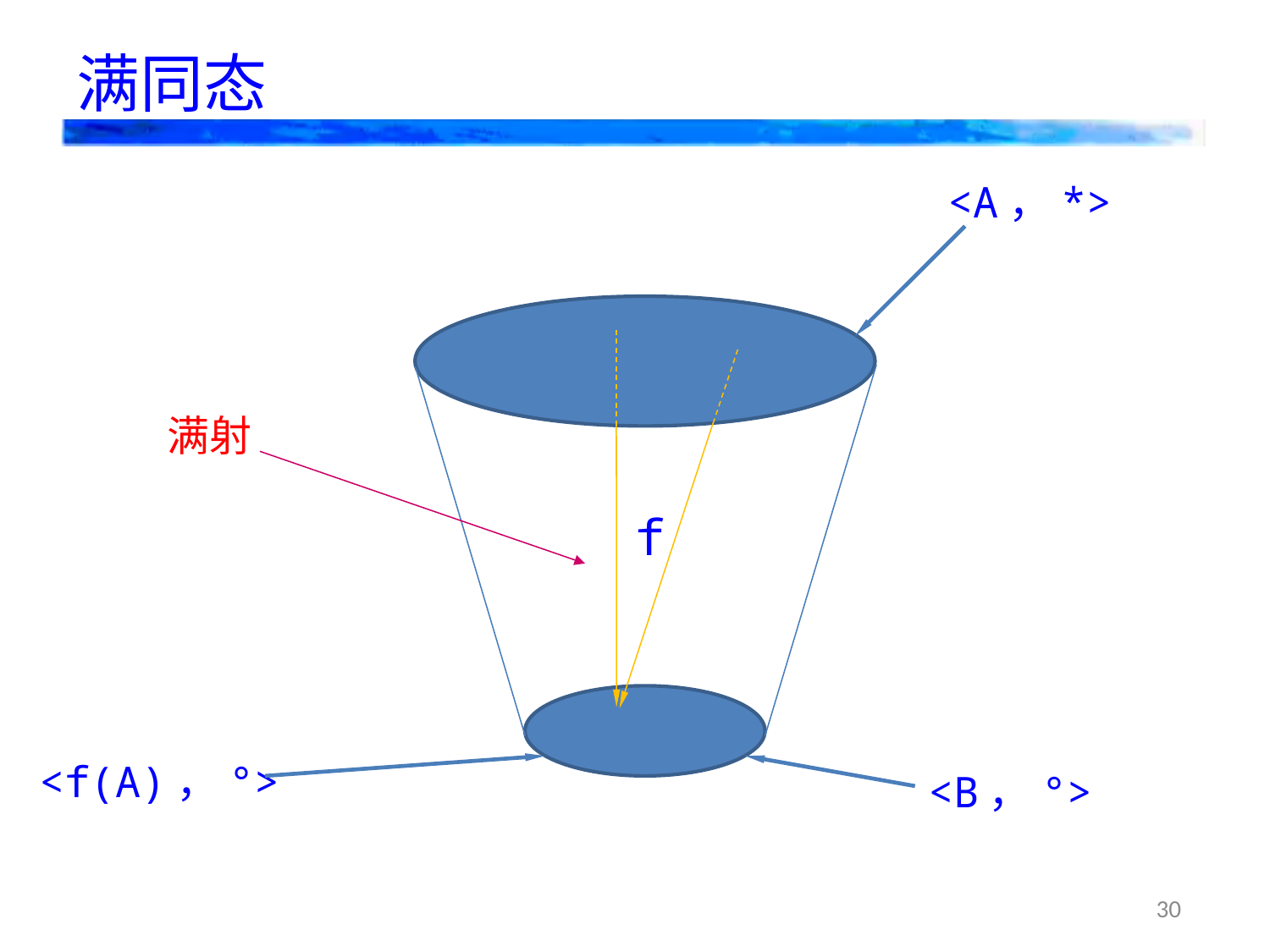

# 满同态
<A，*>

f

<f(A)，°>
<B，°>
满射
30